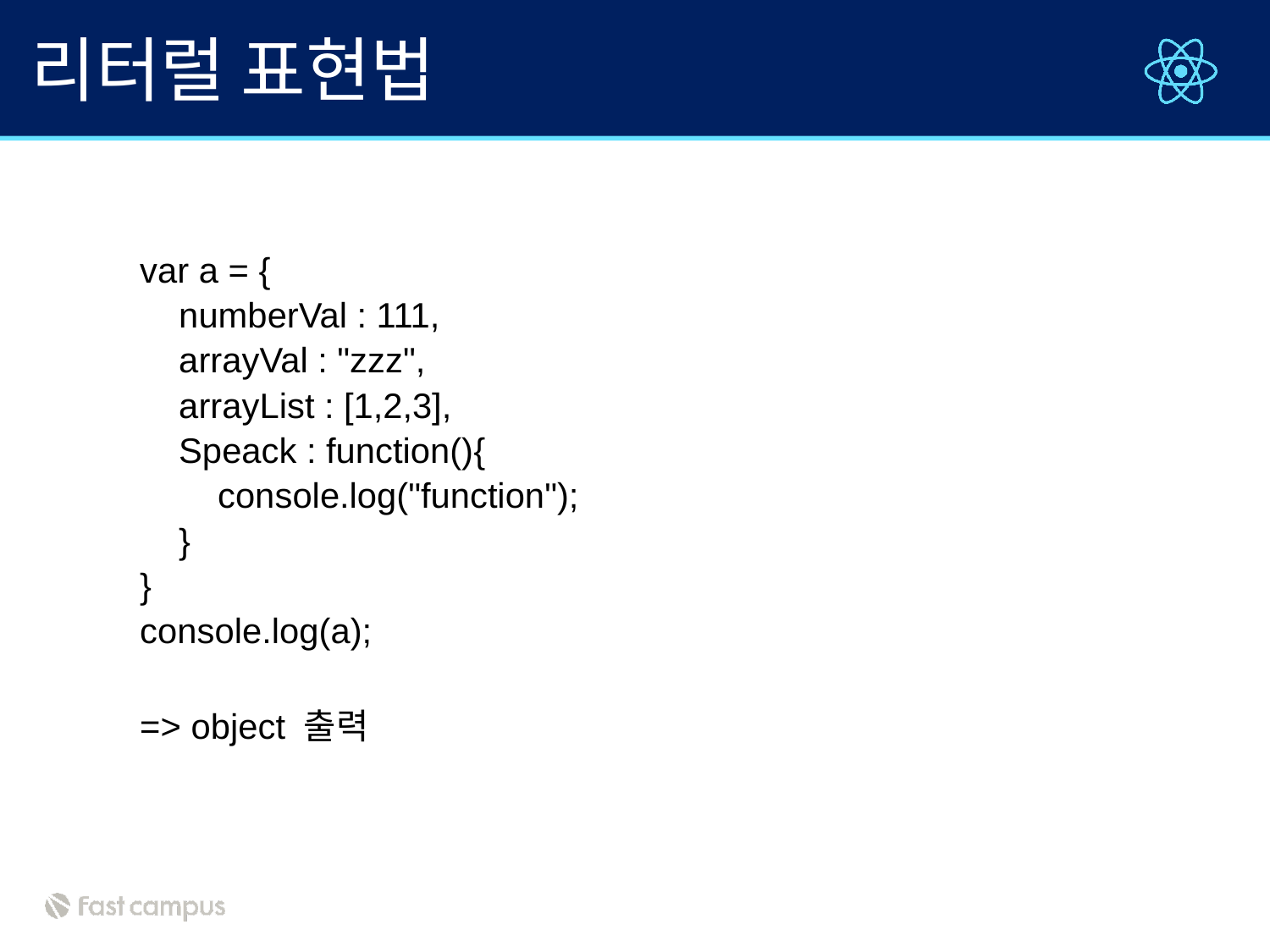

# 리터럴 표현법
var a = {
    numberVal : 111,
    arrayVal : "zzz",
    arrayList : [1,2,3],
    Speack : function(){
        console.log("function");
    }
}
console.log(a);

=> object 출력